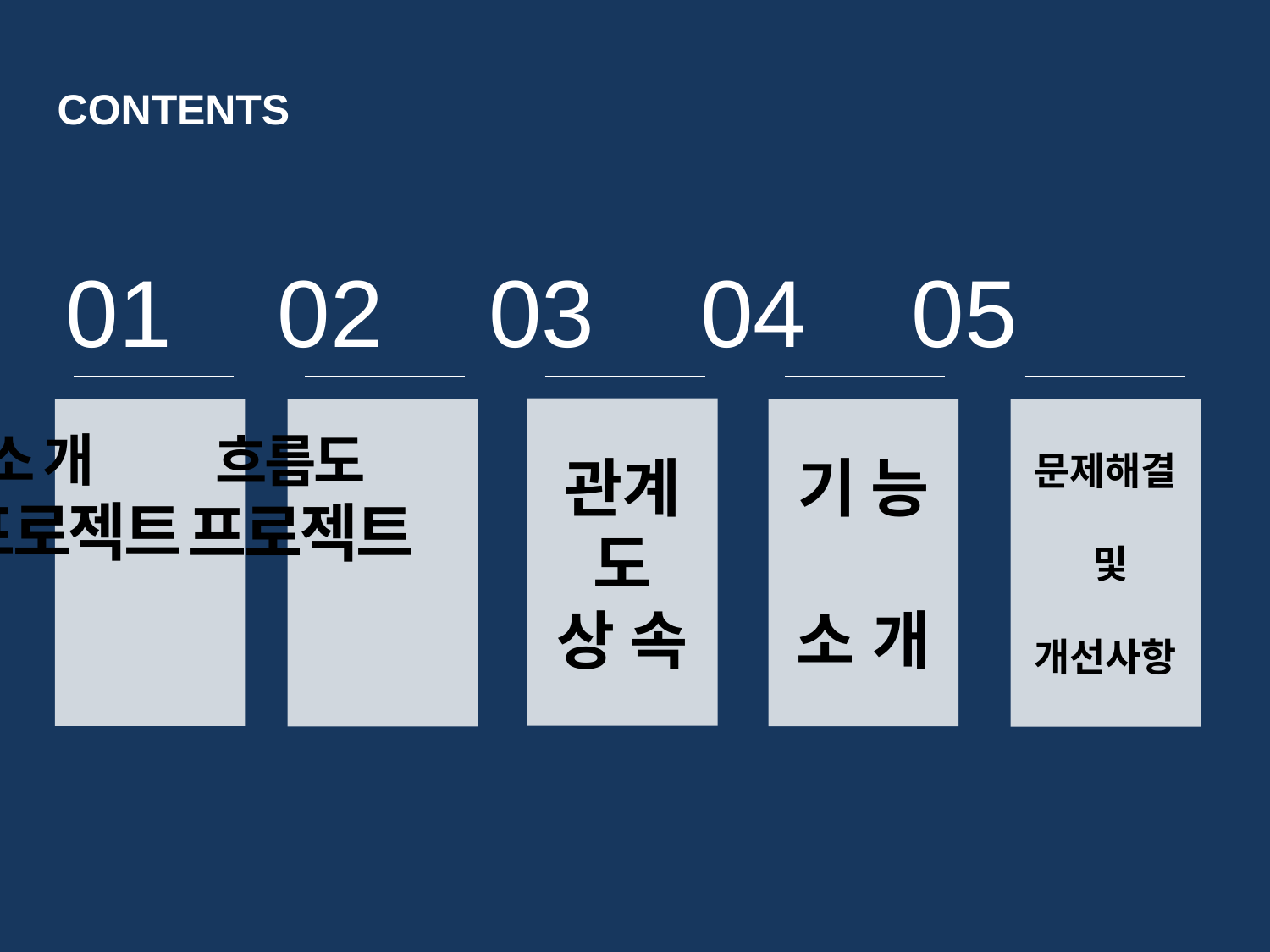

CONTENTS
01    02    03    04    05
관계도
상 속

기 능
소 개

문제해결

 및

개선사항
 소 개
프로젝트

 흐름도
프로젝트